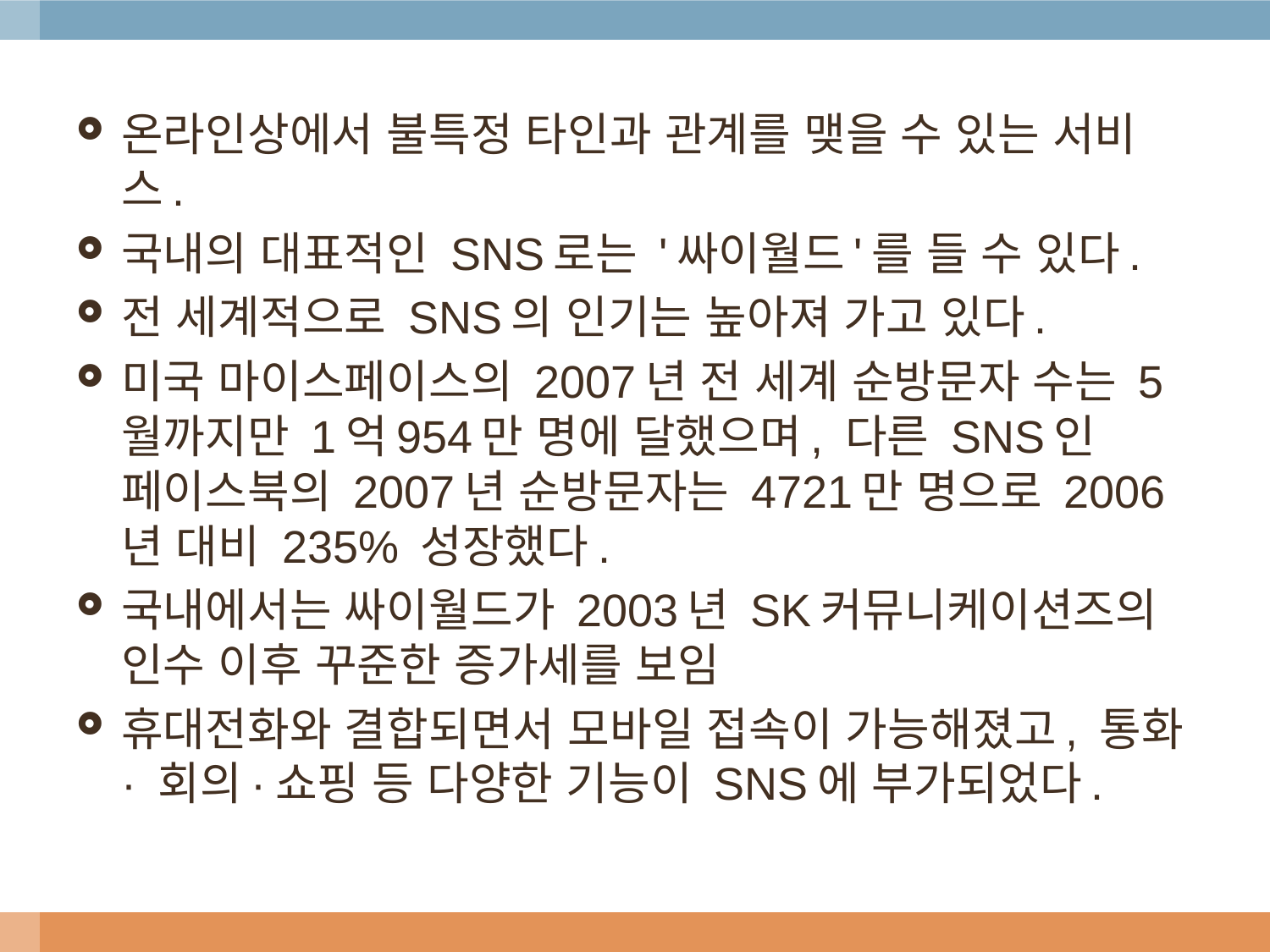

온라인상에서 불특정 타인과 관계를 맺을 수 있는 서비스.
국내의 대표적인 SNS로는 '싸이월드'를 들 수 있다.
전 세계적으로 SNS의 인기는 높아져 가고 있다.
미국 마이스페이스의 2007년 전 세계 순방문자 수는 5월까지만 1억954만 명에 달했으며, 다른 SNS인 페이스북의 2007년 순방문자는 4721만 명으로 2006년 대비 235% 성장했다.
국내에서는 싸이월드가 2003년 SK커뮤니케이션즈의 인수 이후 꾸준한 증가세를 보임
휴대전화와 결합되면서 모바일 접속이 가능해졌고, 통화· 회의·쇼핑 등 다양한 기능이 SNS에 부가되었다.